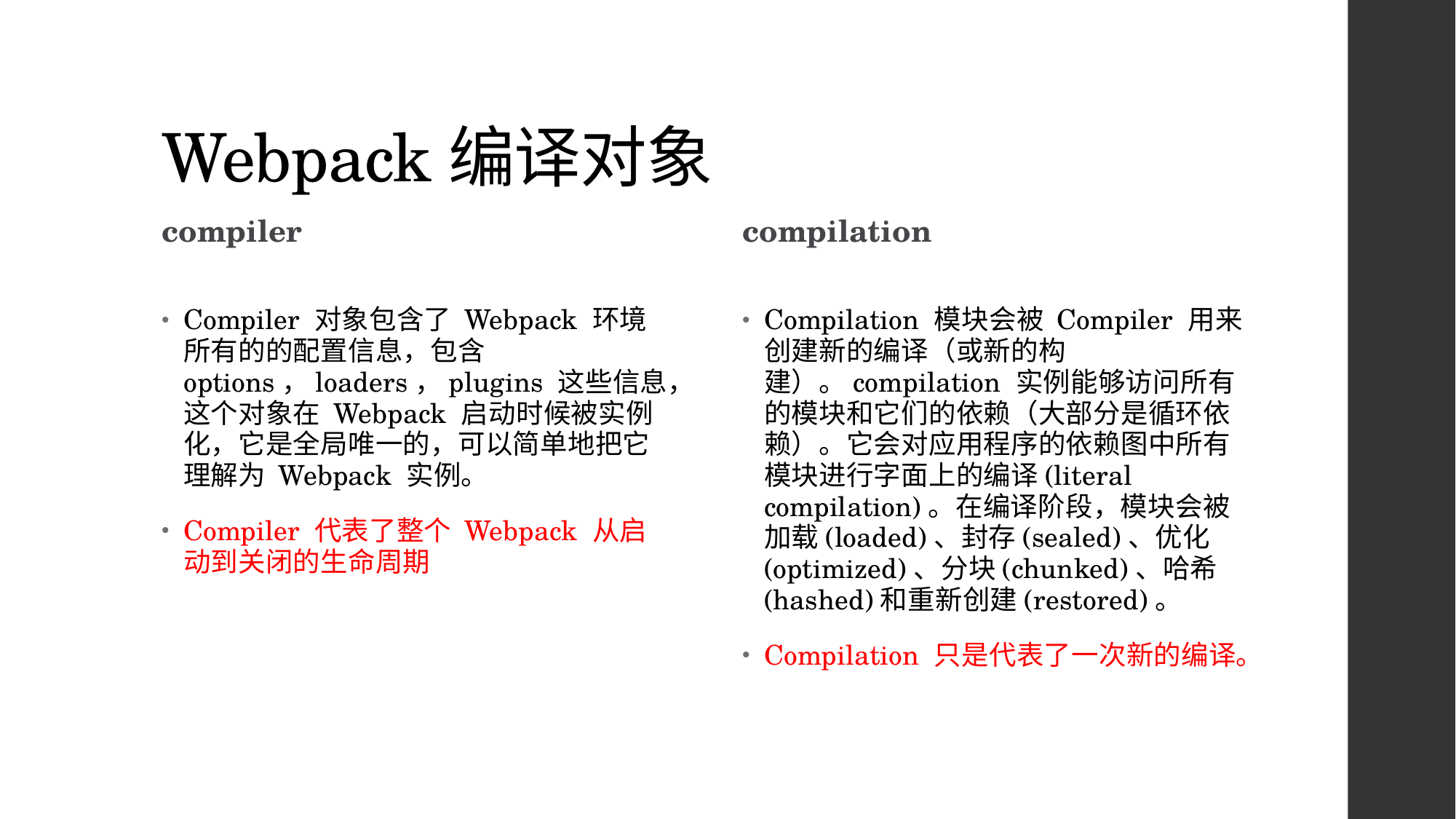

# Webpack编译对象
compiler

compilation

Compiler 对象包含了 Webpack 环境所有的的配置信息，包含 options，loaders，plugins 这些信息，这个对象在 Webpack 启动时候被实例化，它是全局唯一的，可以简单地把它理解为 Webpack 实例。
Compiler 代表了整个 Webpack 从启动到关闭的生命周期
Compilation 模块会被 Compiler 用来创建新的编译（或新的构建）。compilation 实例能够访问所有的模块和它们的依赖（大部分是循环依赖）。它会对应用程序的依赖图中所有模块进行字面上的编译(literal compilation)。在编译阶段，模块会被加载(loaded)、封存(sealed)、优化(optimized)、分块(chunked)、哈希(hashed)和重新创建(restored)。
Compilation 只是代表了一次新的编译。